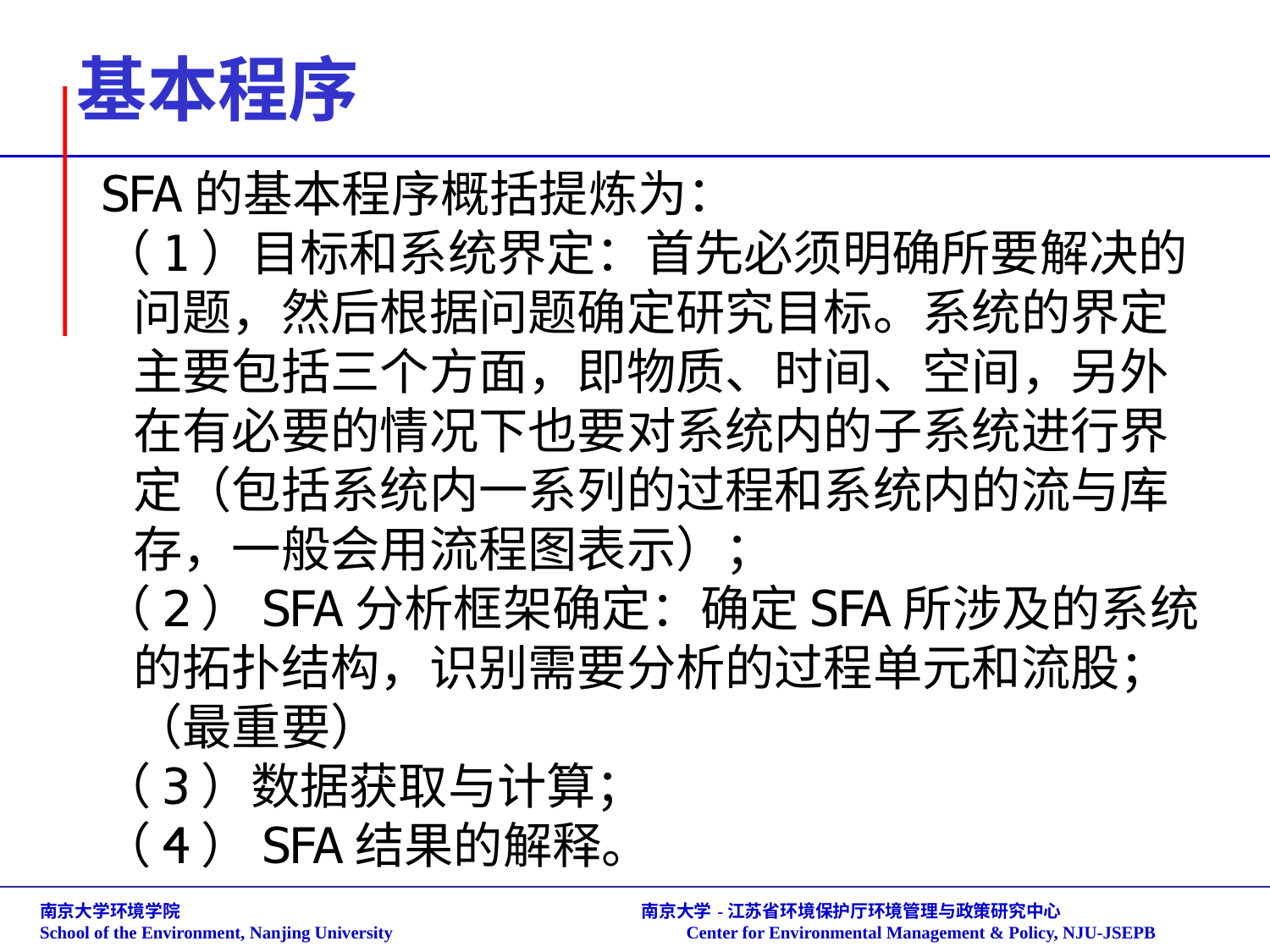

# 基本程序
SFA的基本程序概括提炼为：
（1）目标和系统界定：首先必须明确所要解决的问题，然后根据问题确定研究目标。系统的界定主要包括三个方面，即物质、时间、空间，另外在有必要的情况下也要对系统内的子系统进行界定（包括系统内一系列的过程和系统内的流与库存，一般会用流程图表示）；
（2）SFA分析框架确定：确定SFA所涉及的系统的拓扑结构，识别需要分析的过程单元和流股；（最重要）
（3）数据获取与计算；
（4）SFA结果的解释。